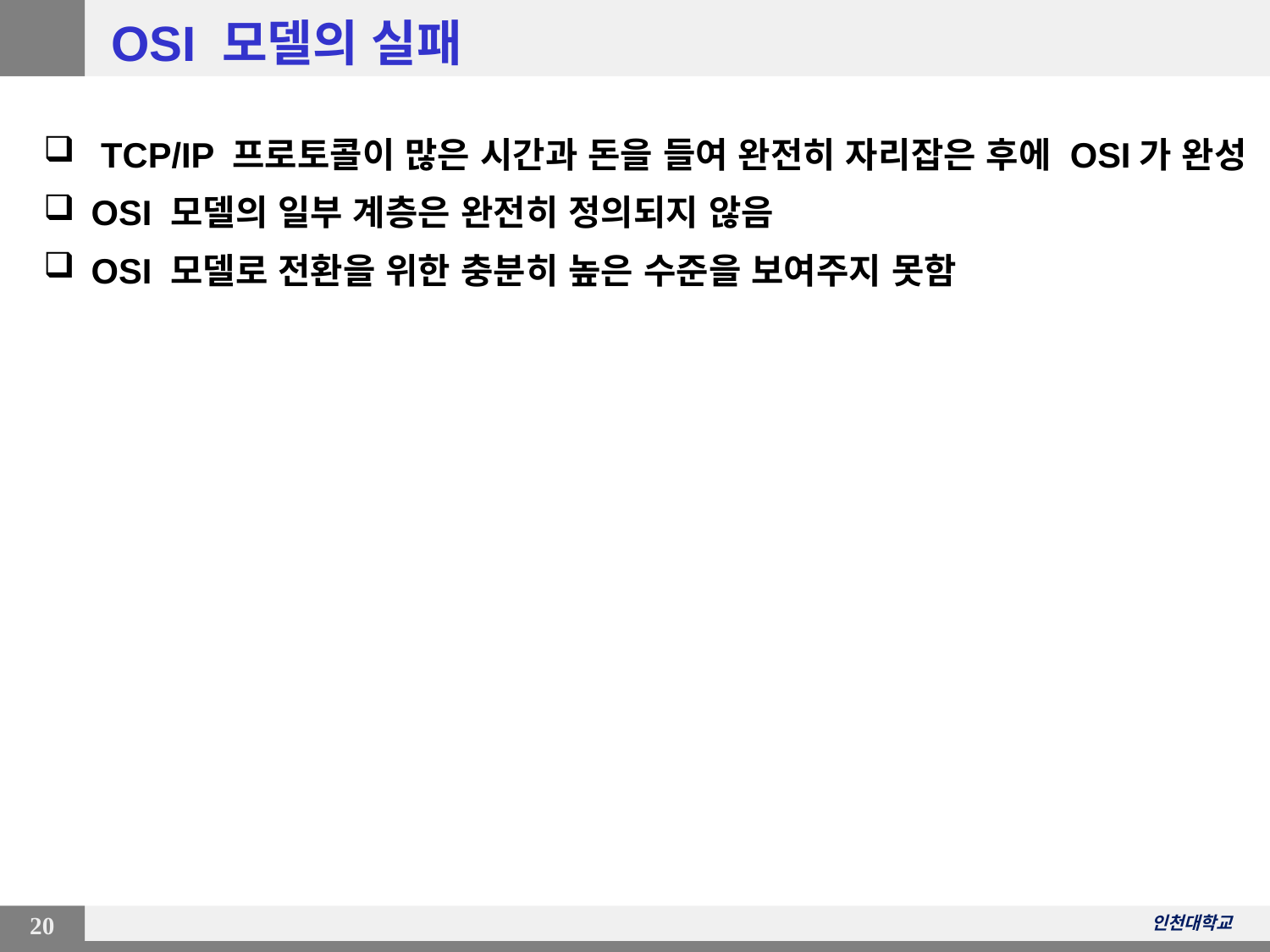

# OSI 모델의 실패
 TCP/IP 프로토콜이 많은 시간과 돈을 들여 완전히 자리잡은 후에 OSI가 완성
OSI 모델의 일부 계층은 완전히 정의되지 않음
OSI 모델로 전환을 위한 충분히 높은 수준을 보여주지 못함